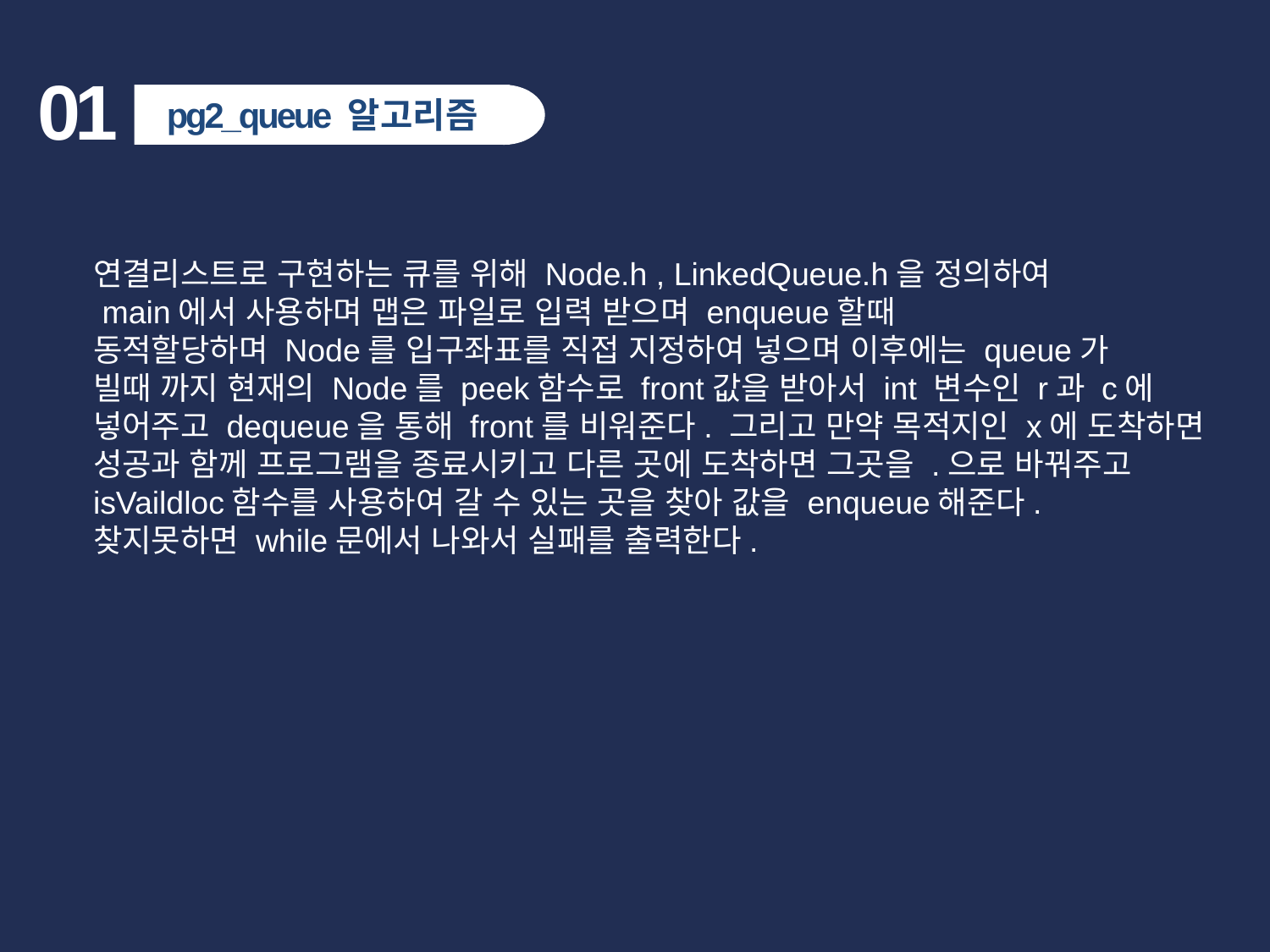

01

pg2_queue 알고리즘
연결리스트로 구현하는 큐를 위해 Node.h , LinkedQueue.h을 정의하여
 main에서 사용하며 맵은 파일로 입력 받으며 enqueue할때
동적할당하며 Node를 입구좌표를 직접 지정하여 넣으며 이후에는 queue가
빌때 까지 현재의 Node를 peek함수로 front값을 받아서 int 변수인 r과 c에
넣어주고 dequeue을 통해 front를 비워준다. 그리고 만약 목적지인 x에 도착하면
성공과 함께 프로그램을 종료시키고 다른 곳에 도착하면 그곳을 .으로 바꿔주고
isVaildloc함수를 사용하여 갈 수 있는 곳을 찾아 값을 enqueue해준다.
찾지못하면 while문에서 나와서 실패를 출력한다.